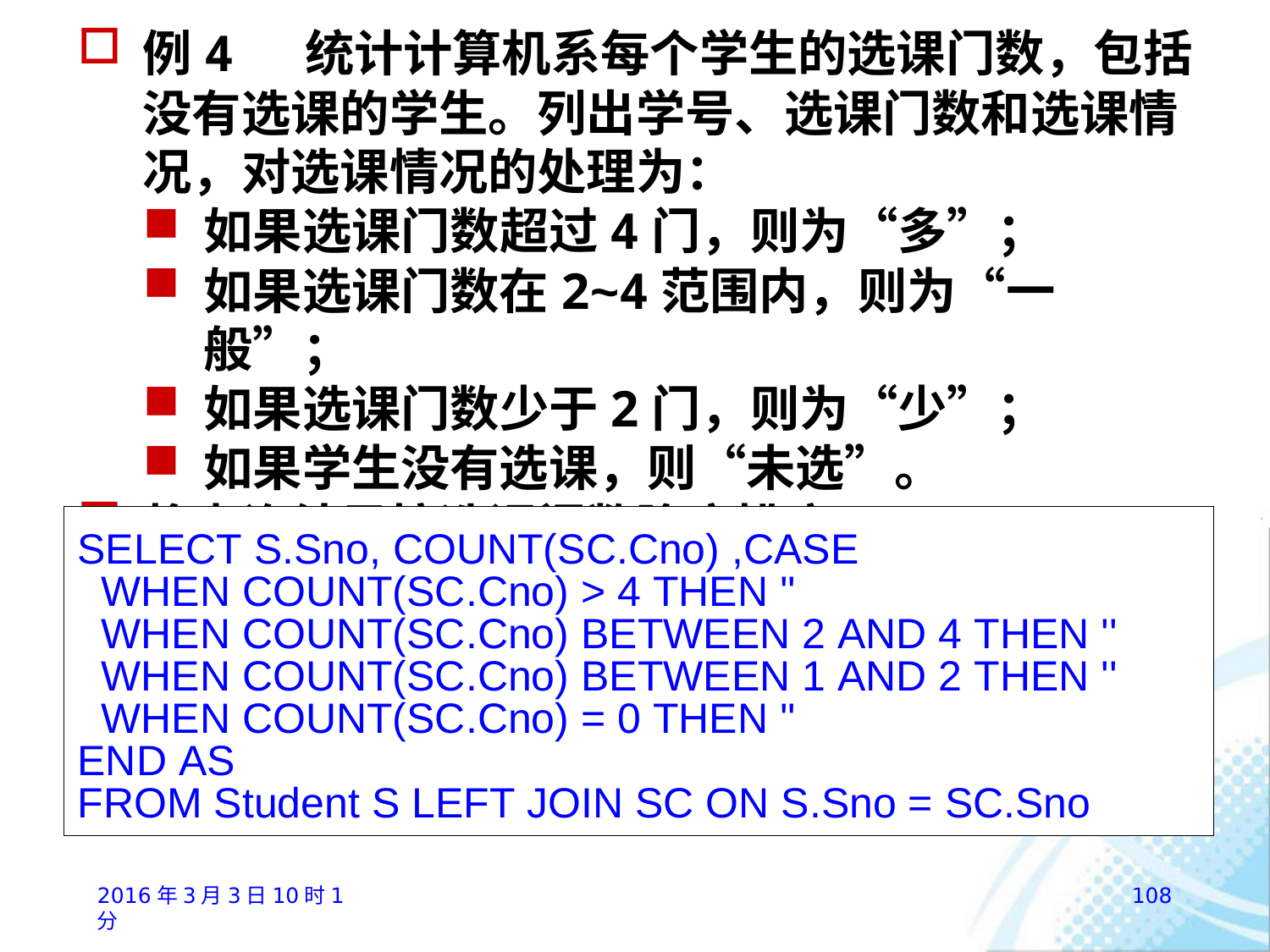

例4  统计计算机系每个学生的选课门数，包括没有选课的学生。列出学号、选课门数和选课情况，对选课情况的处理为：
如果选课门数超过4门，则为“多”；
如果选课门数在2~4范围内，则为“一般”；
如果选课门数少于2门，则为“少”；
如果学生没有选课，则“未选”。
将查询结果按选课门数降序排序。
2016年3月3日10时1分
108